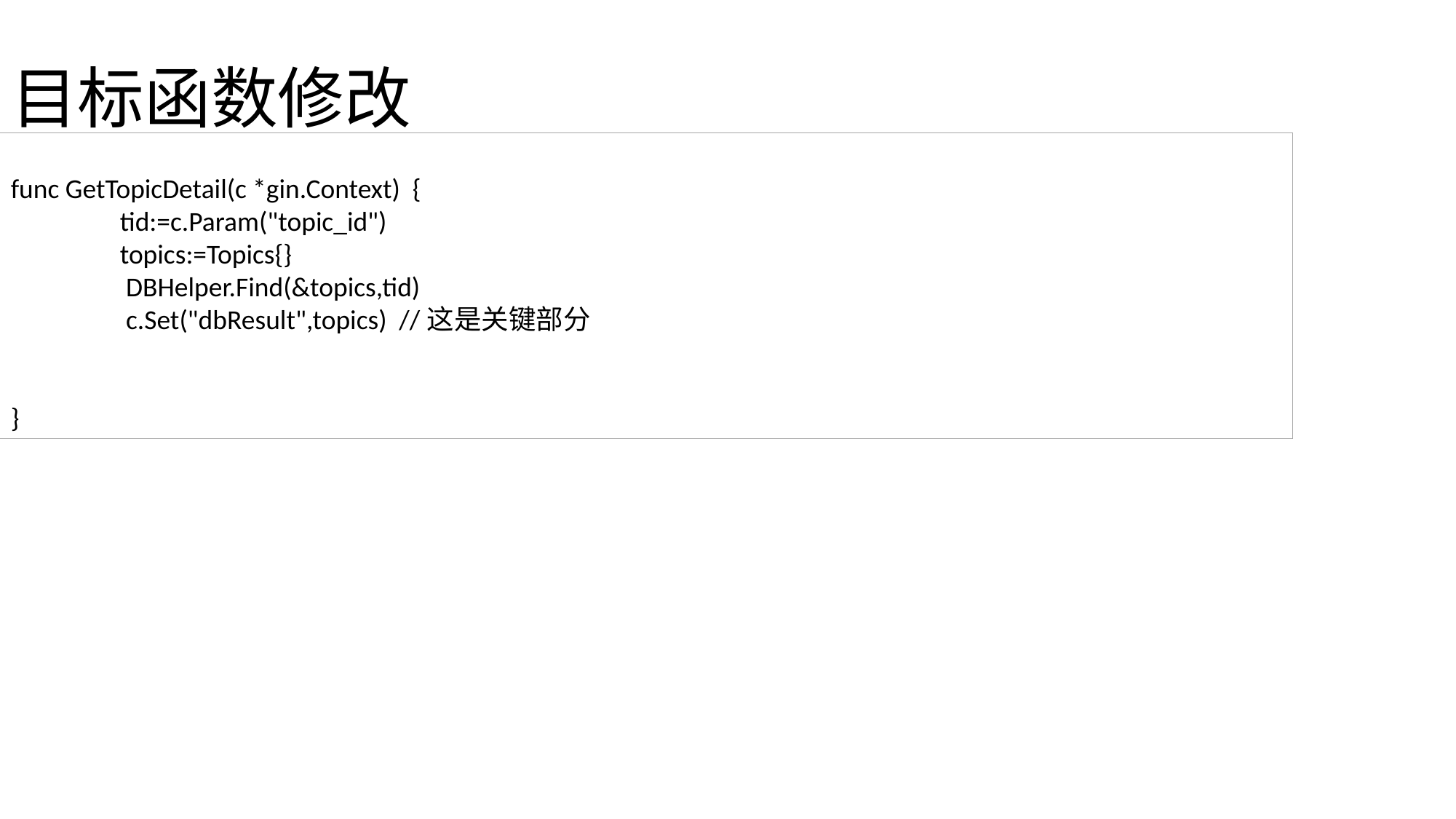

# 目标函数修改

func GetTopicDetail(c *gin.Context)  {
	tid:=c.Param("topic_id")
	topics:=Topics{}
	 DBHelper.Find(&topics,tid)
	 c.Set("dbResult",topics)  //这是关键部分

}